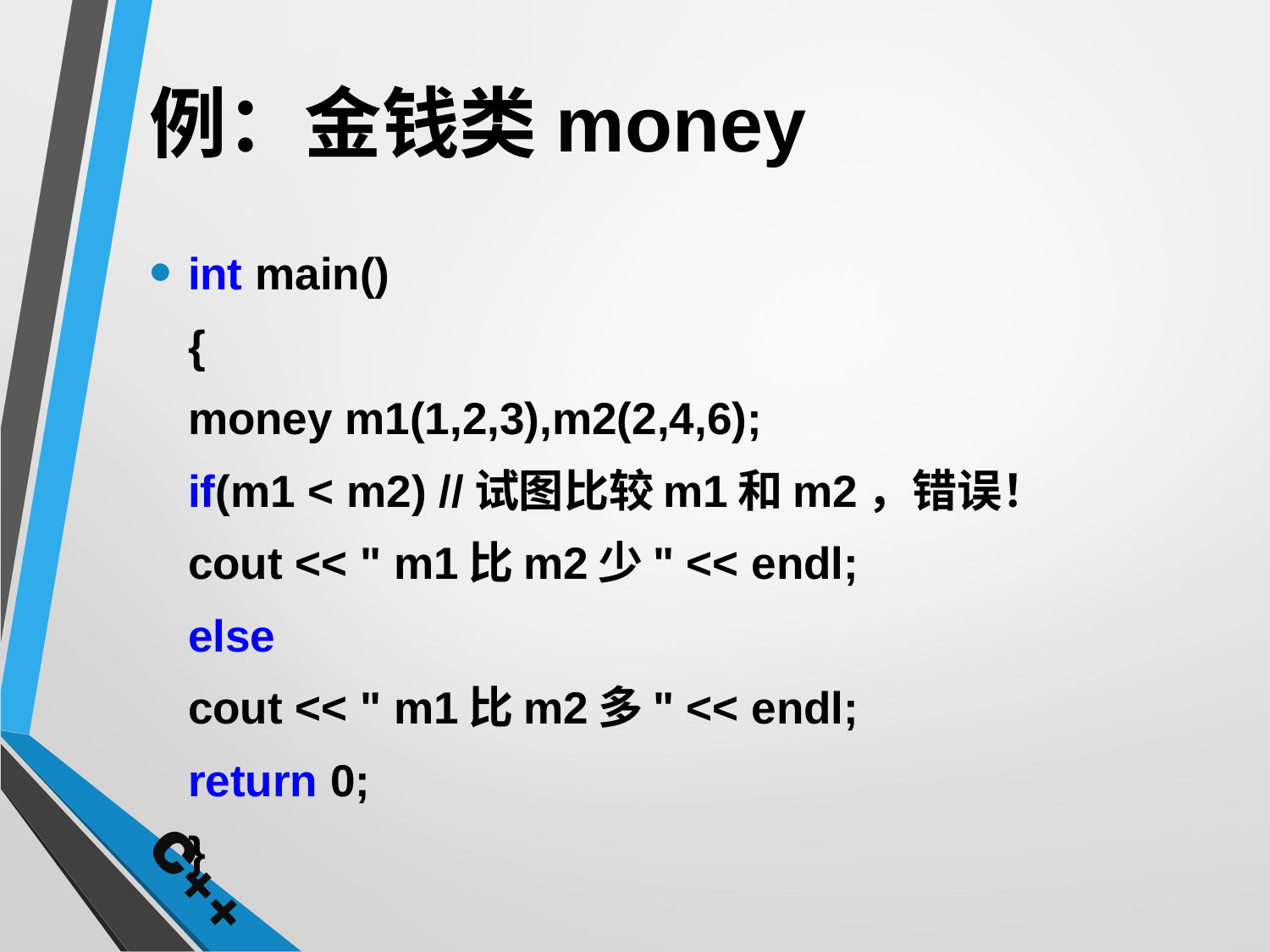

# 例：金钱类money
int main()
	{
			money m1(1,2,3),m2(2,4,6);
			if(m1 < m2) //试图比较m1和m2，错误！
				cout << " m1比m2少" << endl;
			else
				cout << " m1比m2多" << endl;
			return 0;
	}